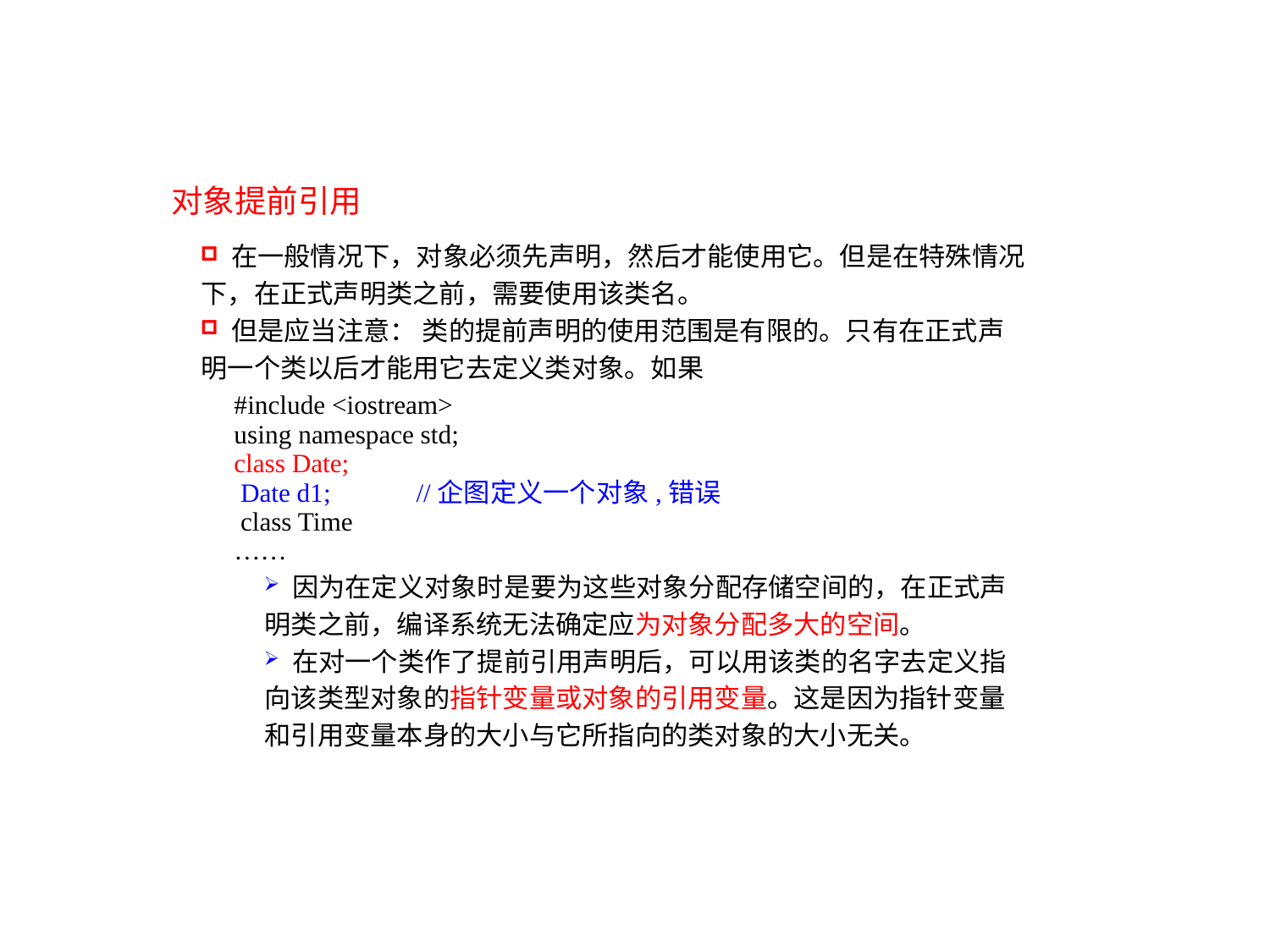

对象提前引用
 在一般情况下，对象必须先声明，然后才能使用它。但是在特殊情况下，在正式声明类之前，需要使用该类名。
 但是应当注意： 类的提前声明的使用范围是有限的。只有在正式声明一个类以后才能用它去定义类对象。如果
#include <iostream>
using namespace std;
class Date;
 Date d1;             //企图定义一个对象,错误
 class Time
……
 因为在定义对象时是要为这些对象分配存储空间的，在正式声明类之前，编译系统无法确定应为对象分配多大的空间。
 在对一个类作了提前引用声明后，可以用该类的名字去定义指向该类型对象的指针变量或对象的引用变量。这是因为指针变量和引用变量本身的大小与它所指向的类对象的大小无关。